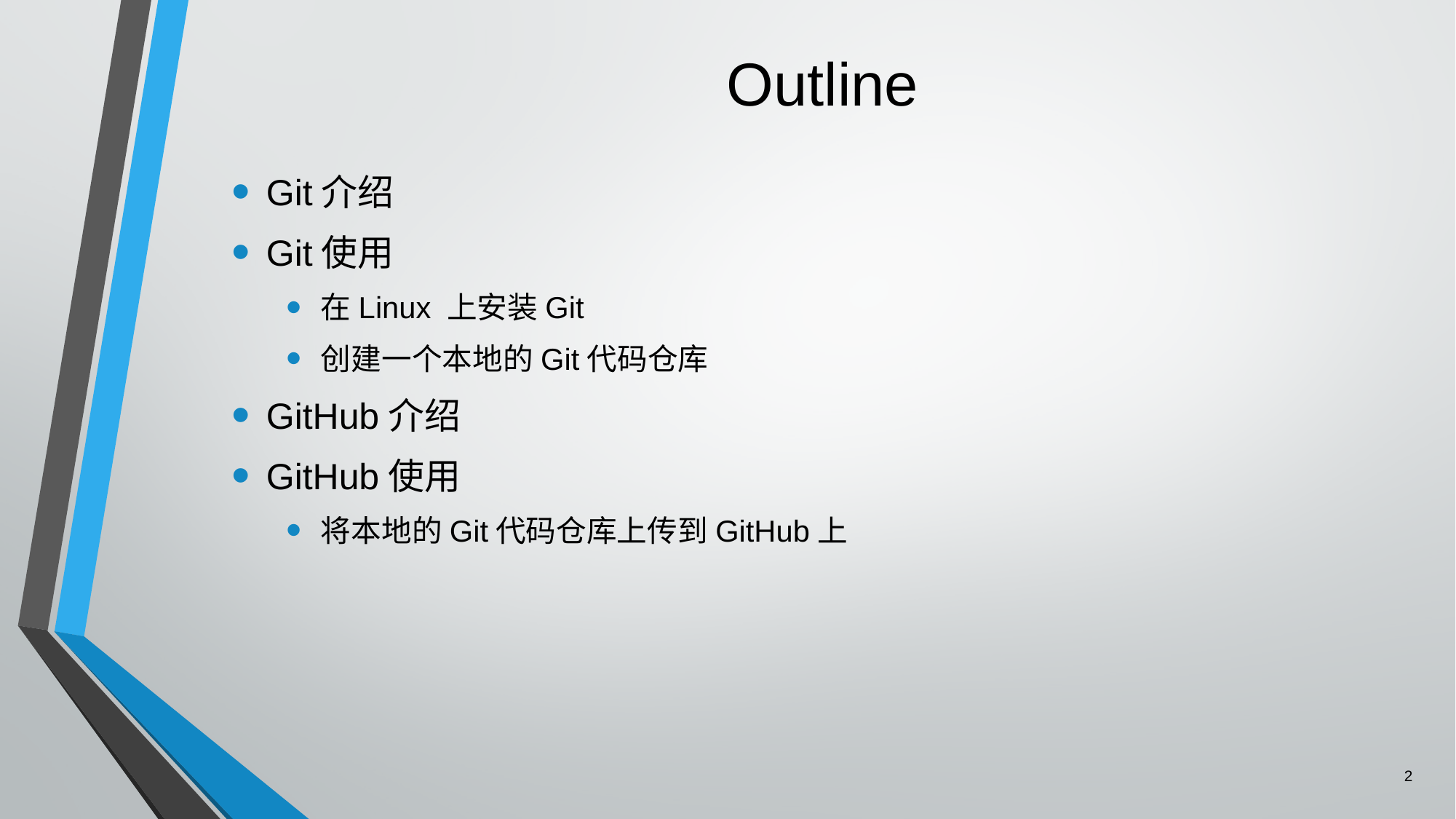

# Outline
Git介绍
Git使用
在Linux 上安装Git
创建一个本地的Git代码仓库
GitHub介绍
GitHub使用
将本地的Git代码仓库上传到GitHub上

2